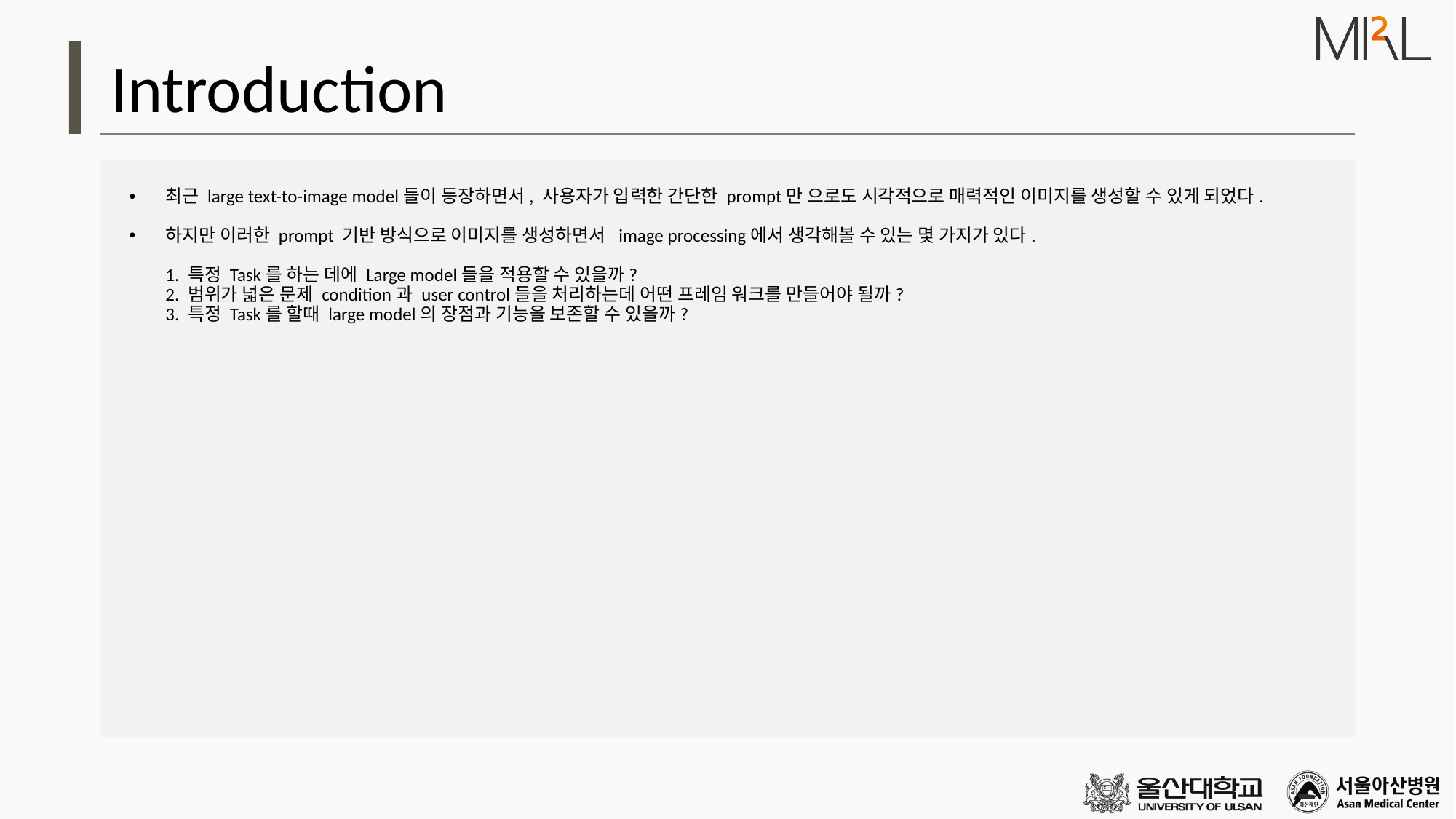

# Introduction

최근 large text-to-image model들이 등장하면서, 사용자가 입력한 간단한 prompt만 으로도 시각적으로 매력적인 이미지를 생성할 수 있게 되었다.

하지만 이러한 prompt 기반 방식으로 이미지를 생성하면서  image processing에서 생각해볼 수 있는 몇 가지가 있다.

1. 특정 Task를 하는 데에 Large model들을 적용할 수 있을까?
2. 범위가 넓은 문제 condition과 user control들을 처리하는데 어떤 프레임 워크를 만들어야 될까?
3. 특정 Task를 할때 large model의 장점과 기능을 보존할 수 있을까?